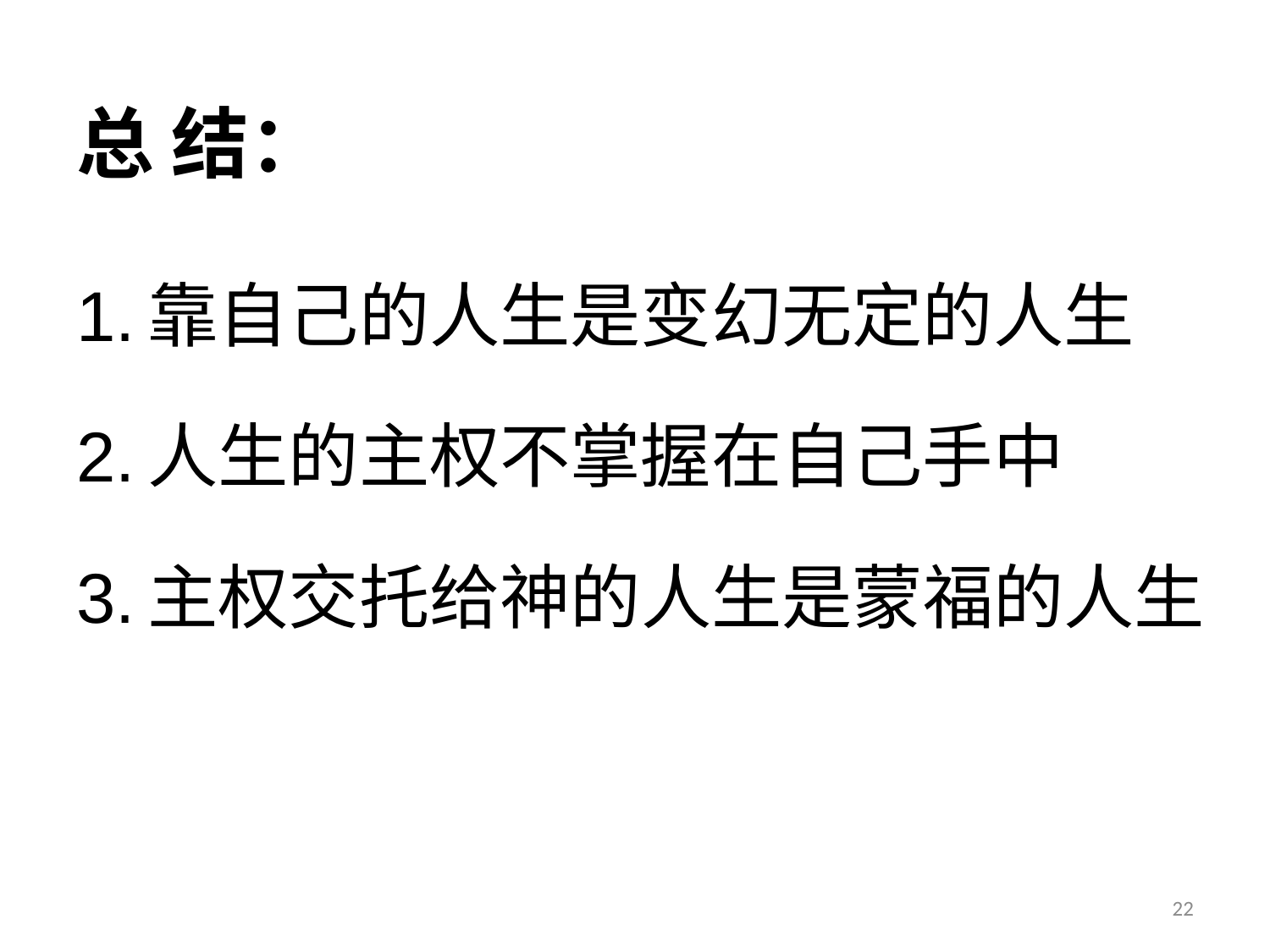

# 总 结：
靠自己的人生是变幻无定的人生
人生的主权不掌握在自己手中
主权交托给神的人生是蒙福的人生
22